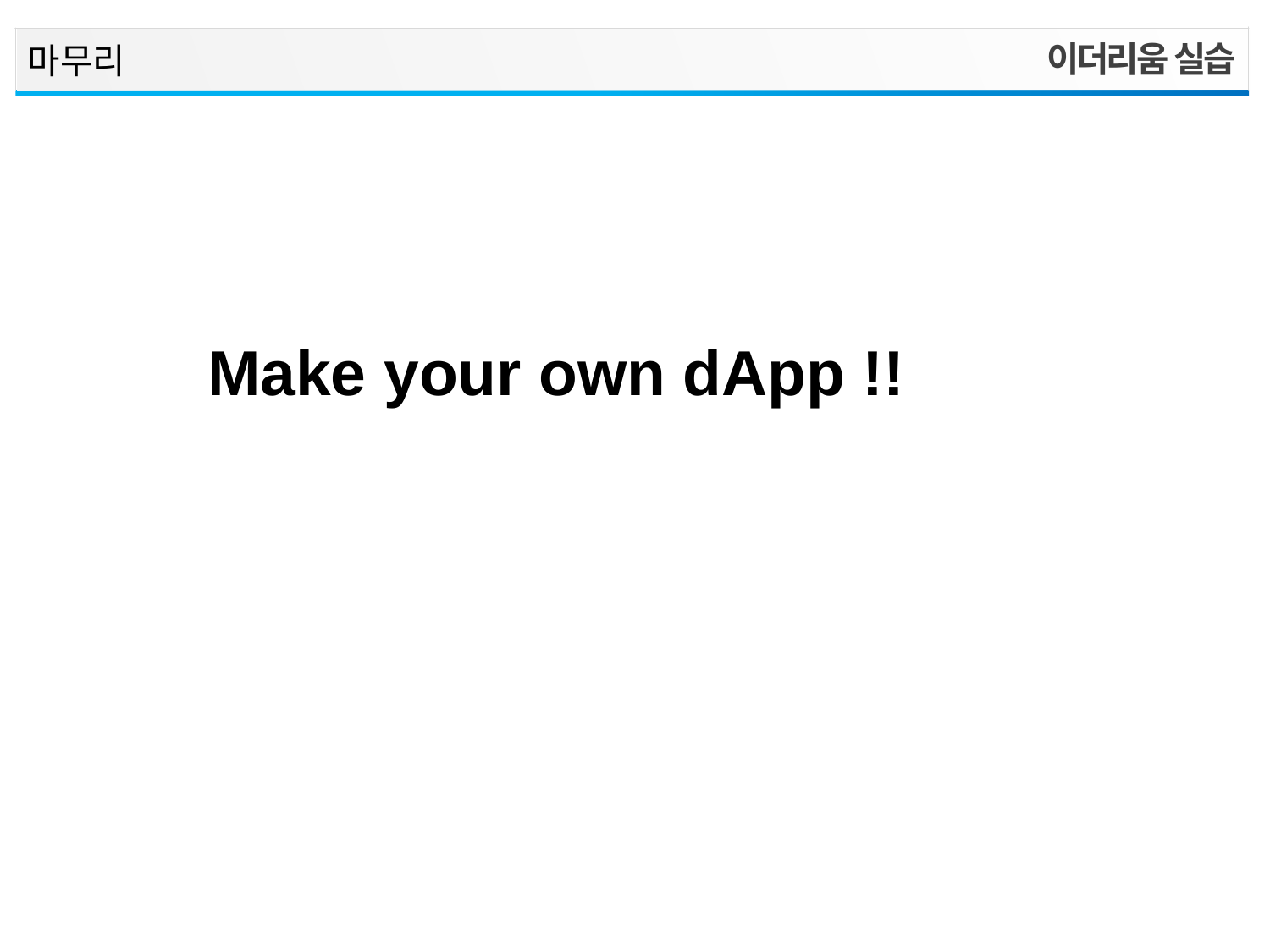

이더리움 실습
마무리
Make your own dApp !!